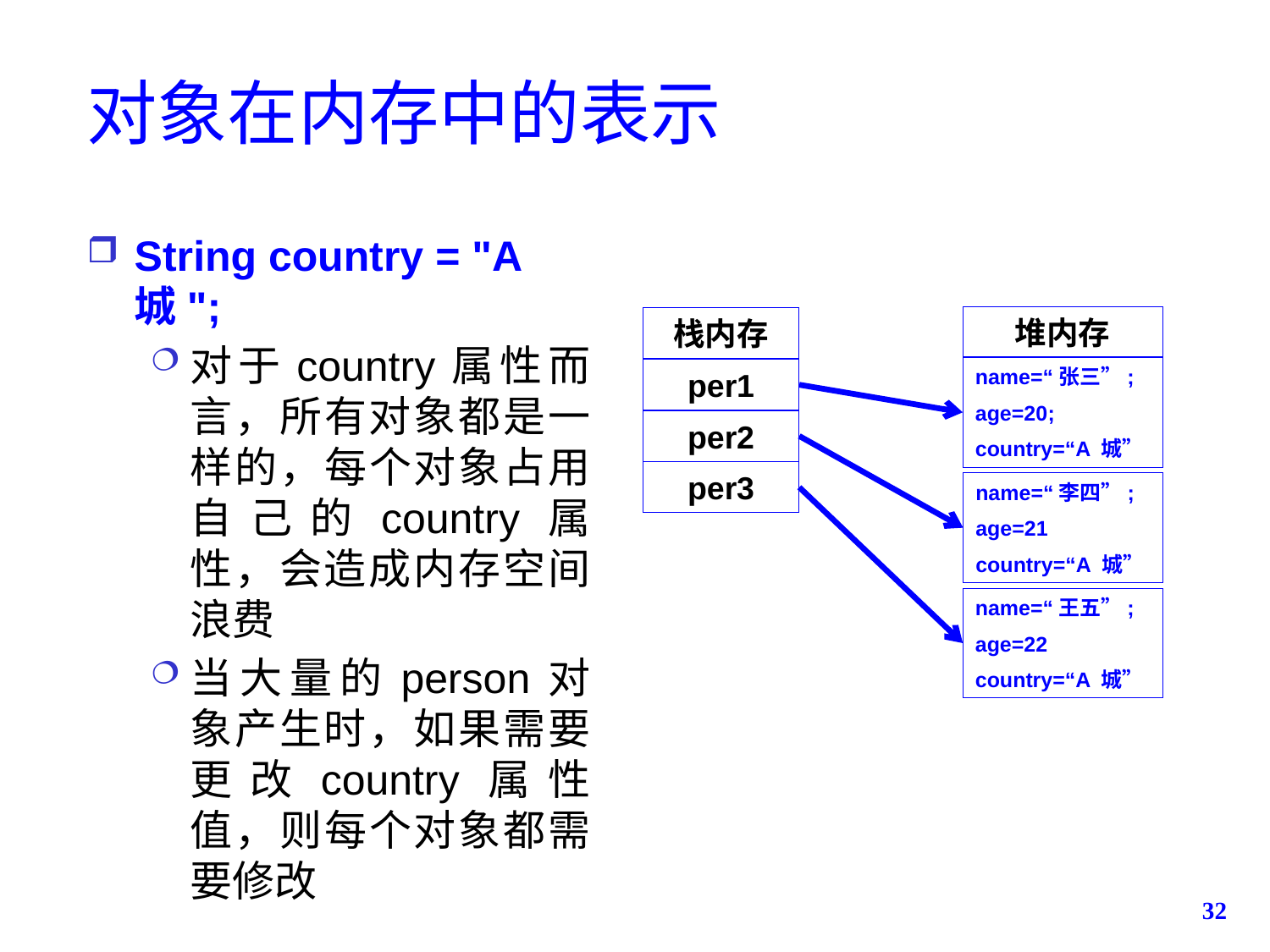

# 对象在内存中的表示
String country = "A城";
对于country属性而言，所有对象都是一样的，每个对象占用自己的country属性，会造成内存空间浪费
当大量的person对象产生时，如果需要更改country属性值，则每个对象都需要修改

堆内存
栈内存
name=“张三”;
age=20;
country=“A 城”
per1
per2
per3
name=“李四”;
age=21
country=“A 城”
name=“王五”;
age=22
country=“A 城”
32